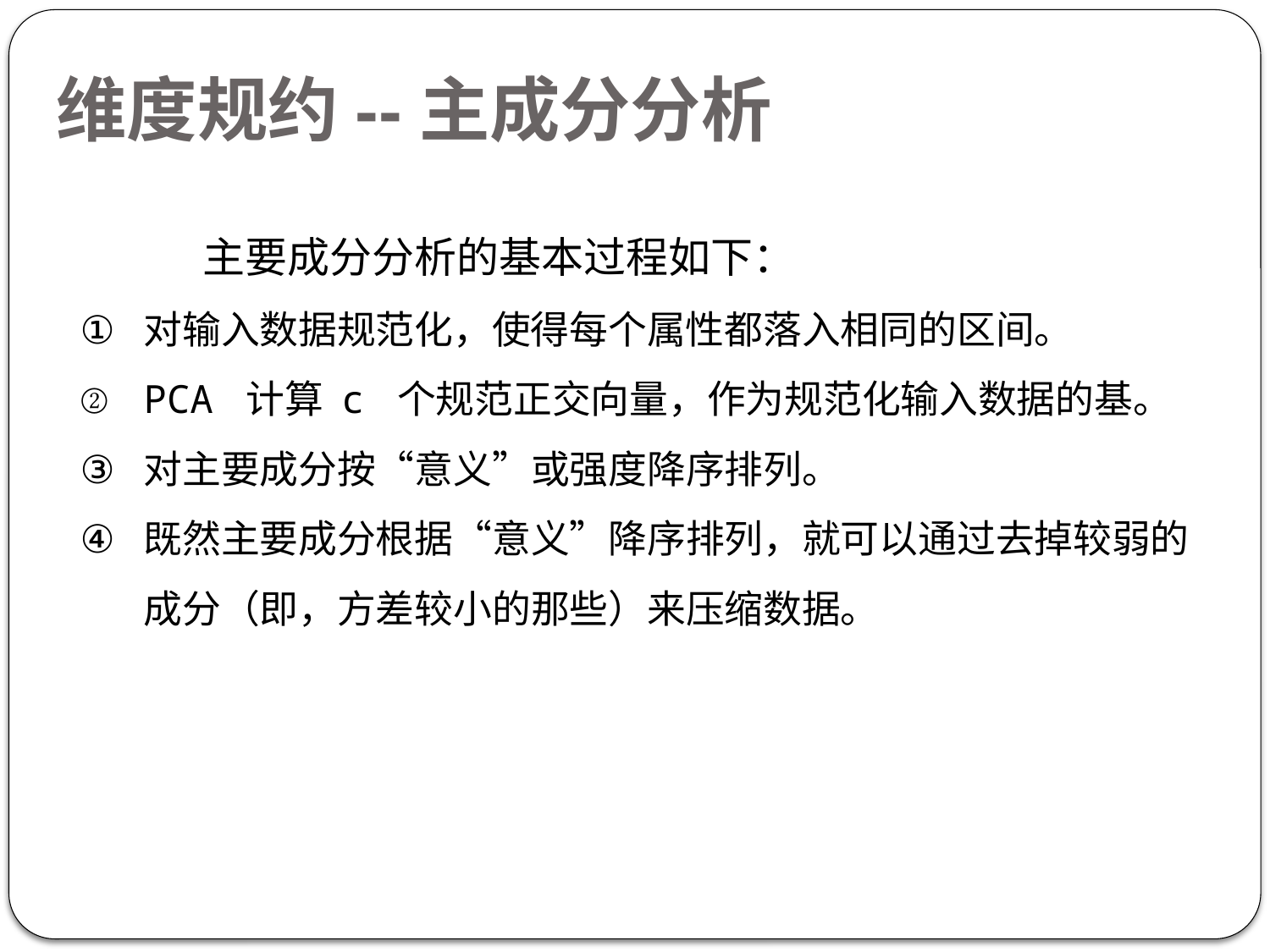

维度规约--主成分分析
主要成分分析的基本过程如下：
对输入数据规范化，使得每个属性都落入相同的区间。
PCA 计算 c 个规范正交向量，作为规范化输入数据的基。
对主要成分按“意义”或强度降序排列。
既然主要成分根据“意义”降序排列，就可以通过去掉较弱的成分（即，方差较小的那些）来压缩数据。